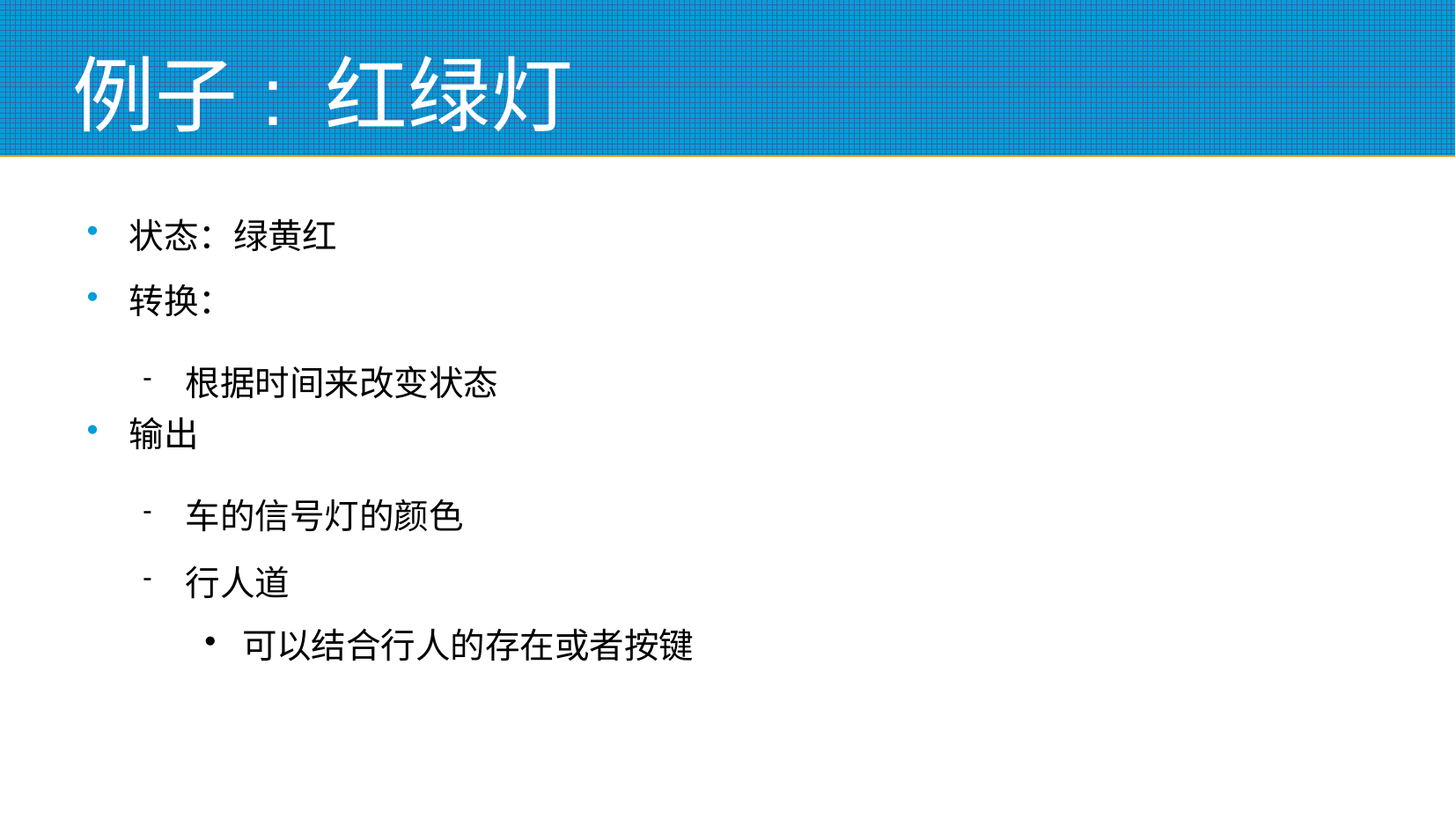

# 例子: 红绿灯
状态：绿黄红
转换：
根据时间来改变状态
输出
车的信号灯的颜色
行人道
可以结合行人的存在或者按键